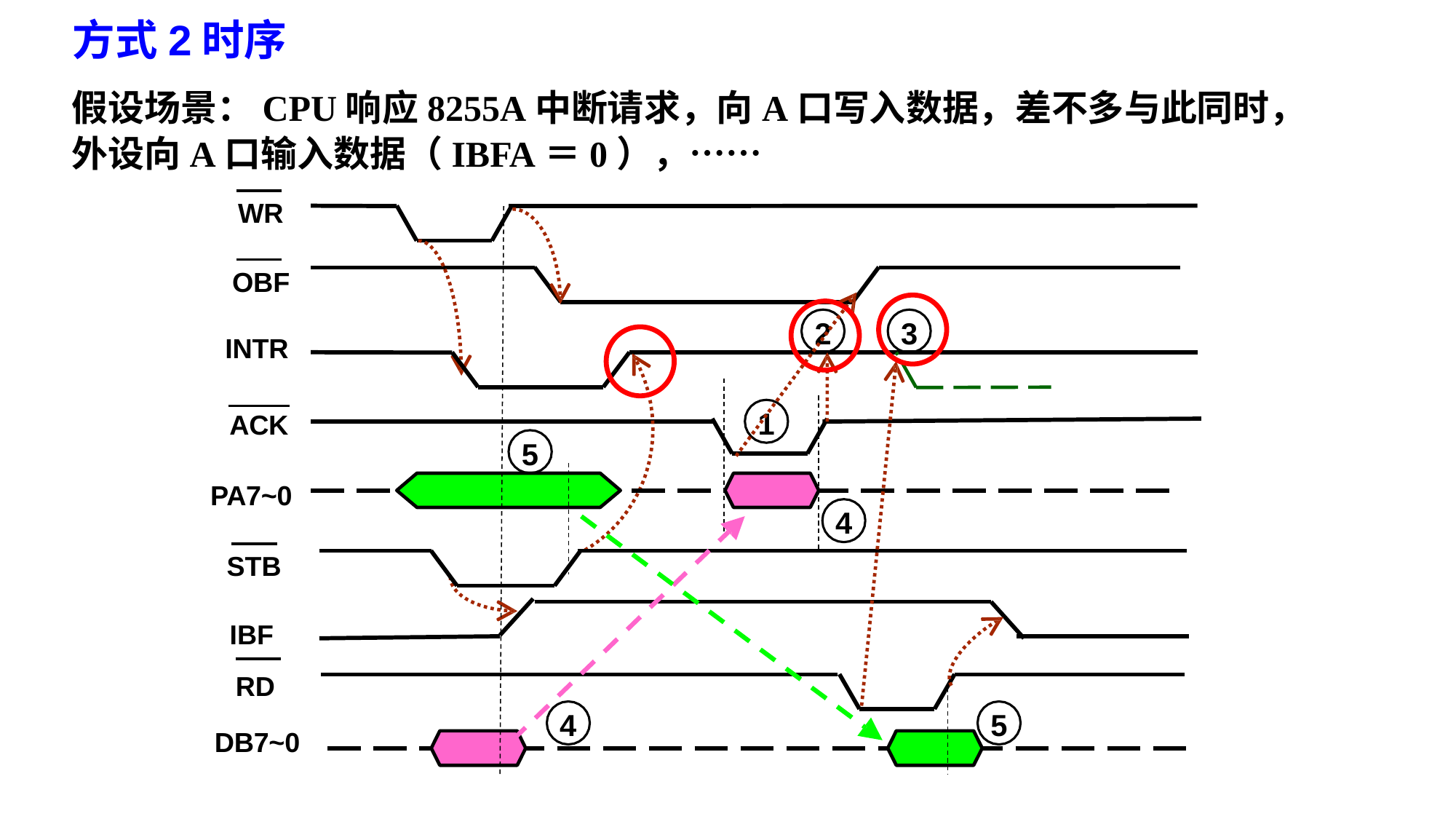

中国科学技术大学电子工程与信息科学系
方式2时序
假设场景：CPU响应8255A中断请求，向A口写入数据，差不多与此同时，外设向A口输入数据（IBFA＝0），……

WR

OBF

2
3

INTR

1
ACK

5

PA7~0

4

STB
IBF  RD

4
5

DB7~0